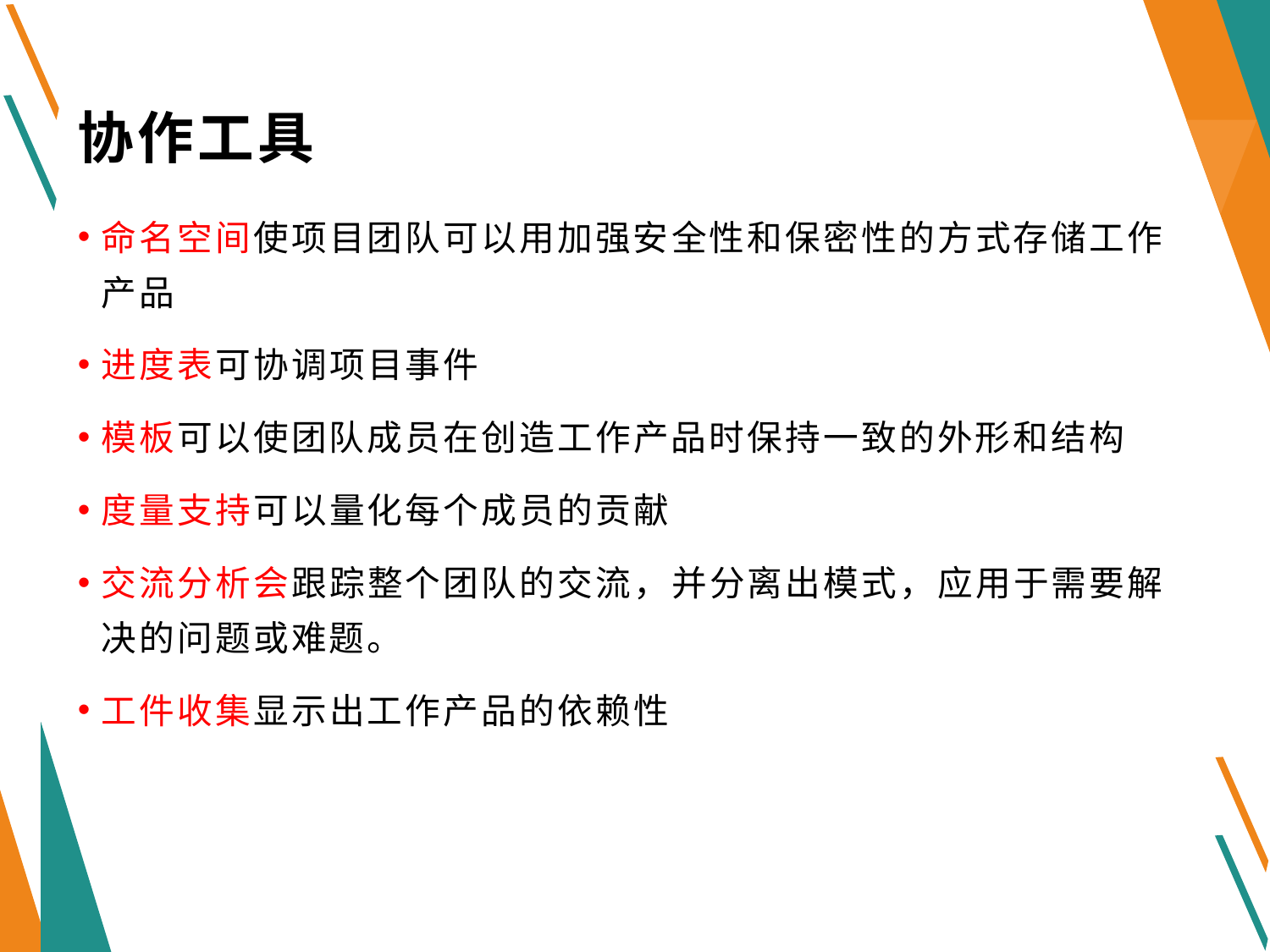

# 协作工具
命名空间使项目团队可以用加强安全性和保密性的方式存储工作产品
进度表可协调项目事件
模板可以使团队成员在创造工作产品时保持一致的外形和结构
度量支持可以量化每个成员的贡献
交流分析会跟踪整个团队的交流，并分离出模式，应用于需要解决的问题或难题。
工件收集显示出工作产品的依赖性
13